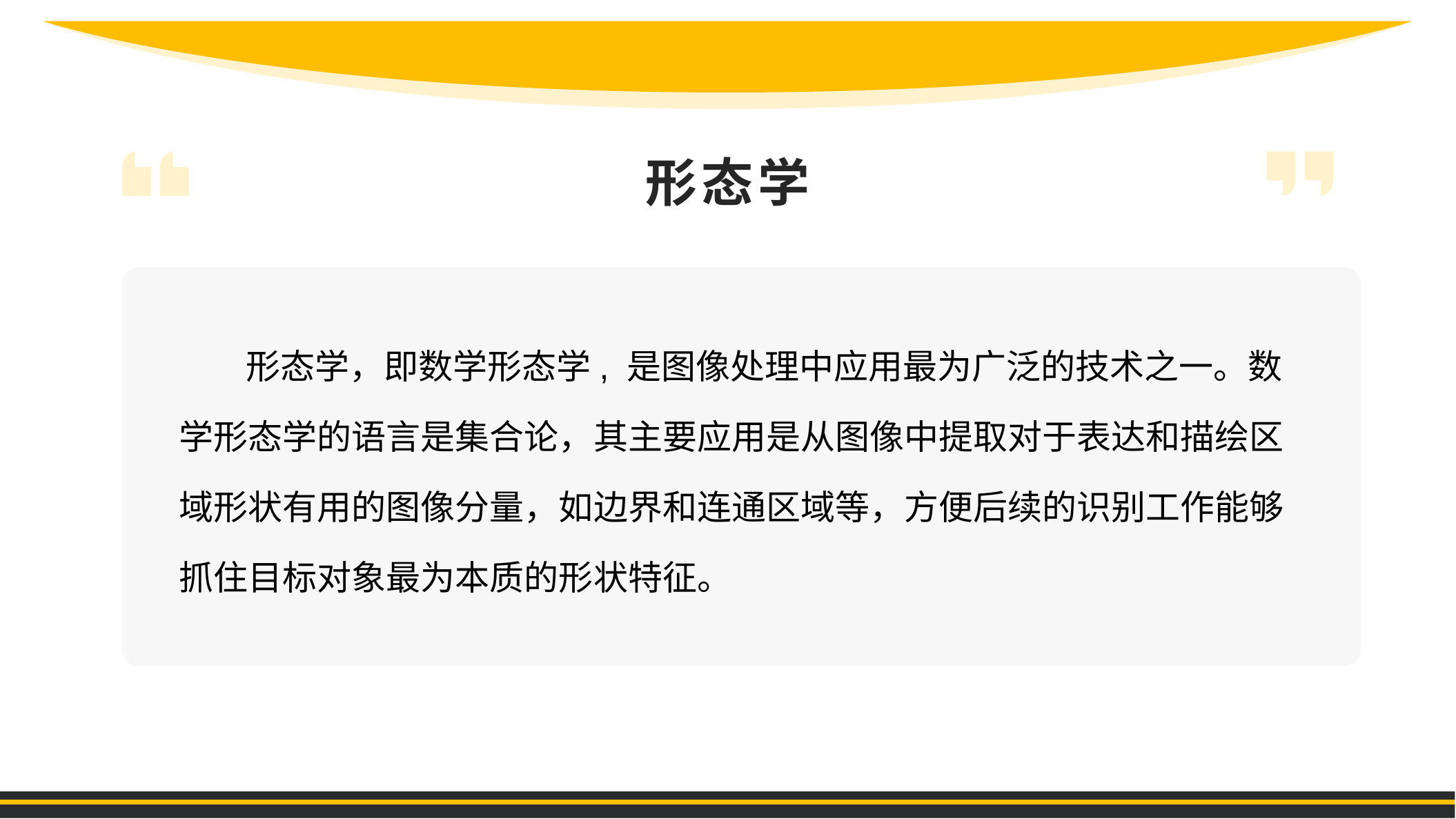

形态学

      形态学，即数学形态学, 是图像处理中应用最为广泛的技术之一。数学形态学的语言是集合论，其主要应用是从图像中提取对于表达和描绘区域形状有用的图像分量，如边界和连通区域等，方便后续的识别工作能够抓住目标对象最为本质的形状特征。